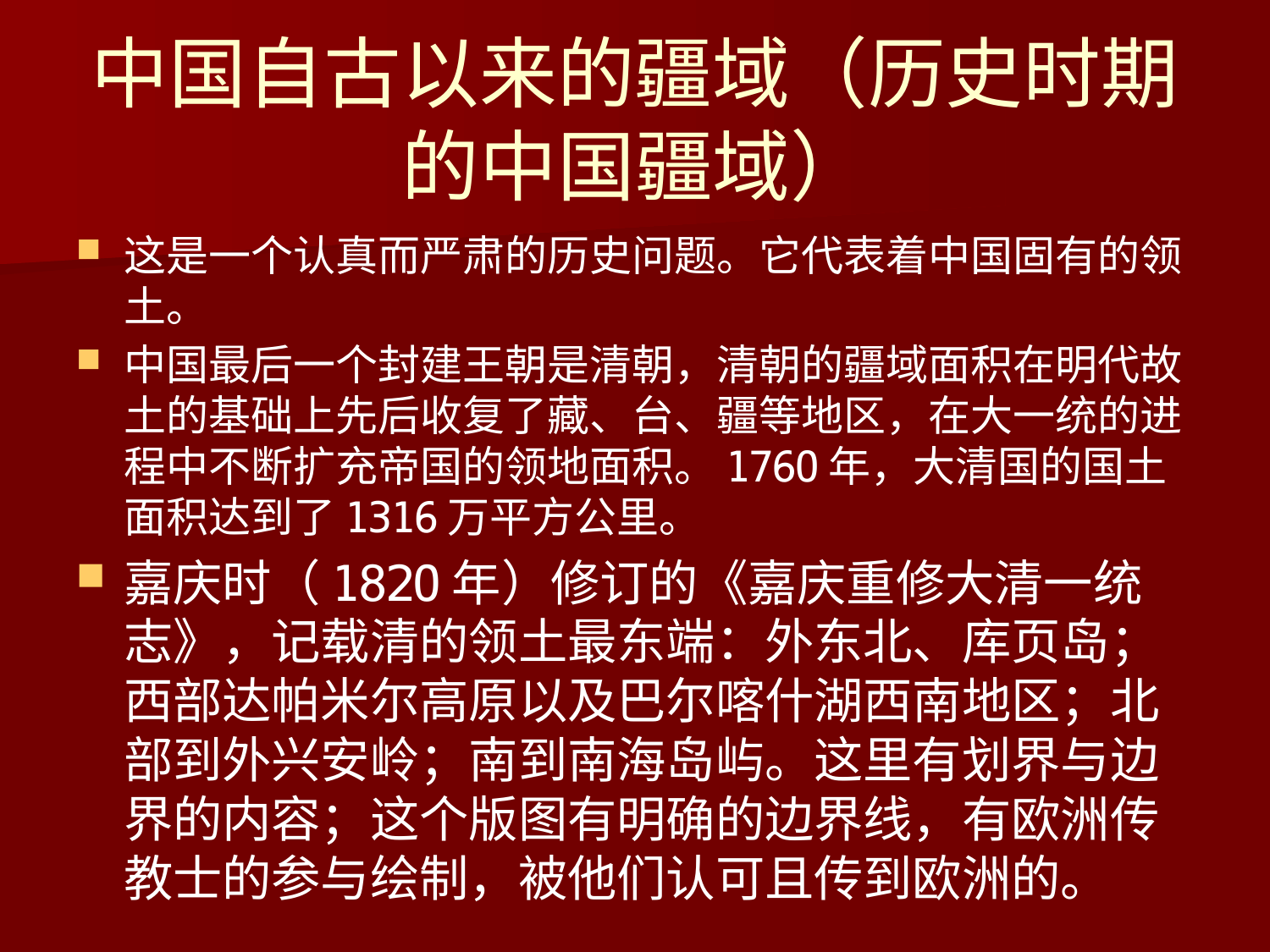

# 中国自古以来的疆域（历史时期的中国疆域）
这是一个认真而严肃的历史问题。它代表着中国固有的领土。
中国最后一个封建王朝是清朝，清朝的疆域面积在明代故土的基础上先后收复了藏、台、疆等地区，在大一统的进程中不断扩充帝国的领地面积。1760年，大清国的国土面积达到了1316万平方公里。
嘉庆时（1820年）修订的《嘉庆重修大清一统志》，记载清的领土最东端：外东北、库页岛；西部达帕米尔高原以及巴尔喀什湖西南地区；北部到外兴安岭；南到南海岛屿。这里有划界与边界的内容；这个版图有明确的边界线，有欧洲传教士的参与绘制，被他们认可且传到欧洲的。